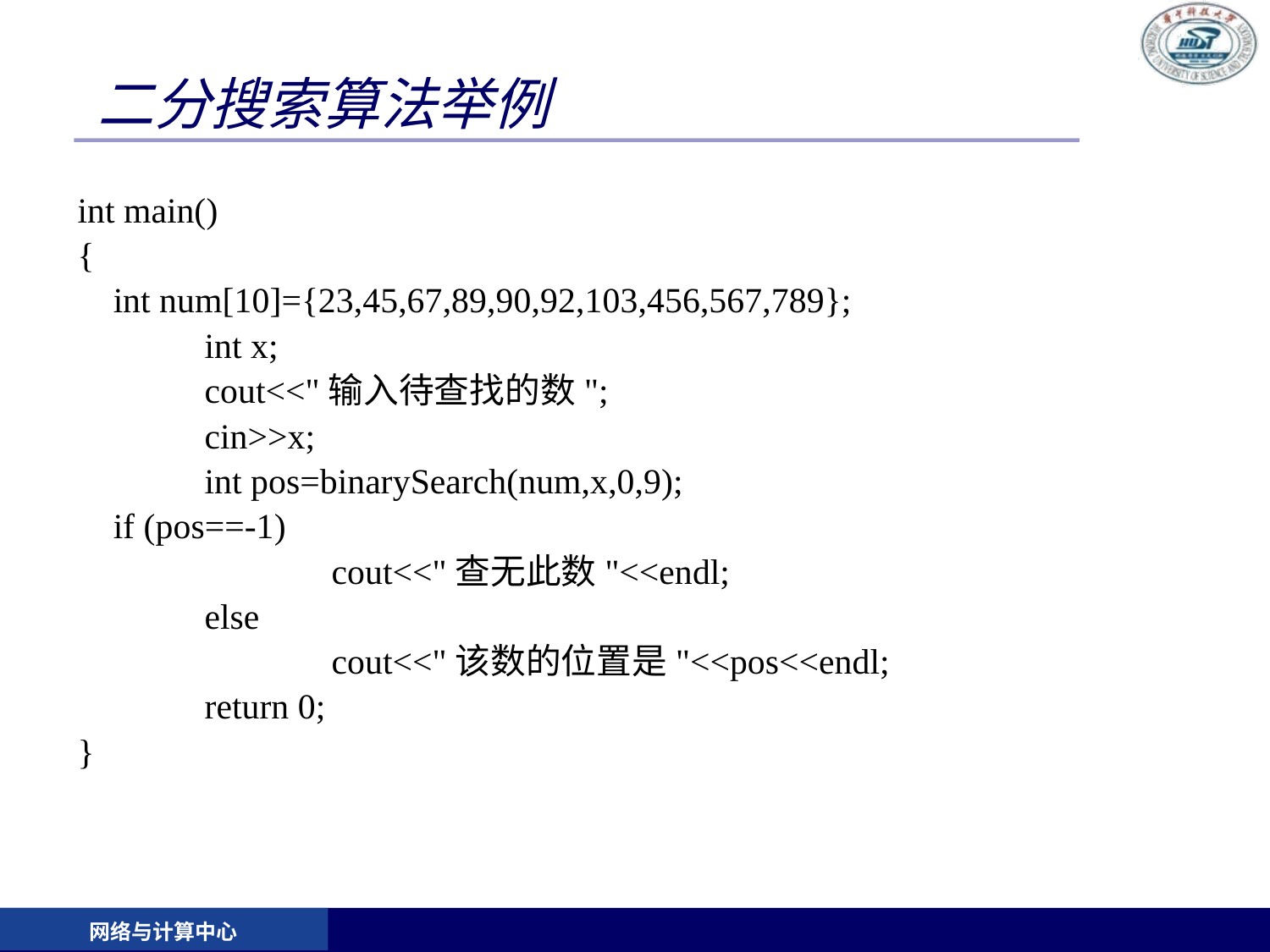

# 二分搜索算法举例
int main()
{
    int num[10]={23,45,67,89,90,92,103,456,567,789};
	int x;
	cout<<"输入待查找的数";
	cin>>x;
	int pos=binarySearch(num,x,0,9);
    if (pos==-1)
		cout<<"查无此数"<<endl;
	else
		cout<<"该数的位置是"<<pos<<endl;
	return 0;
}

网络与计算中心